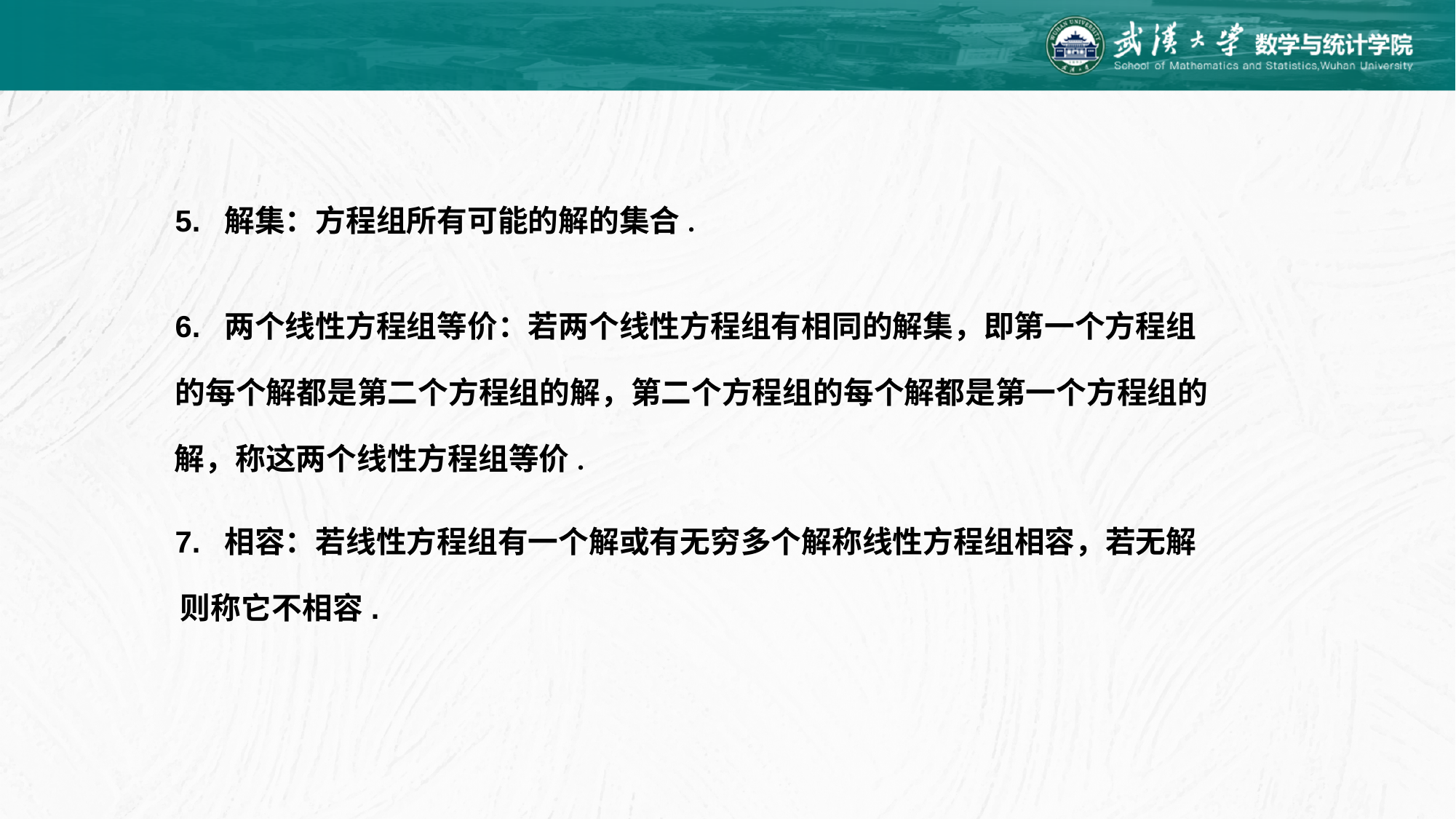

5.  解集：方程组所有可能的解的集合.
6.  两个线性方程组等价：若两个线性方程组有相同的解集，即第一个方程组
的每个解都是第二个方程组的解，第二个方程组的每个解都是第一个方程组的
解，称这两个线性方程组等价.
7.  相容：若线性方程组有一个解或有无穷多个解称线性方程组相容，若无解
则称它不相容.